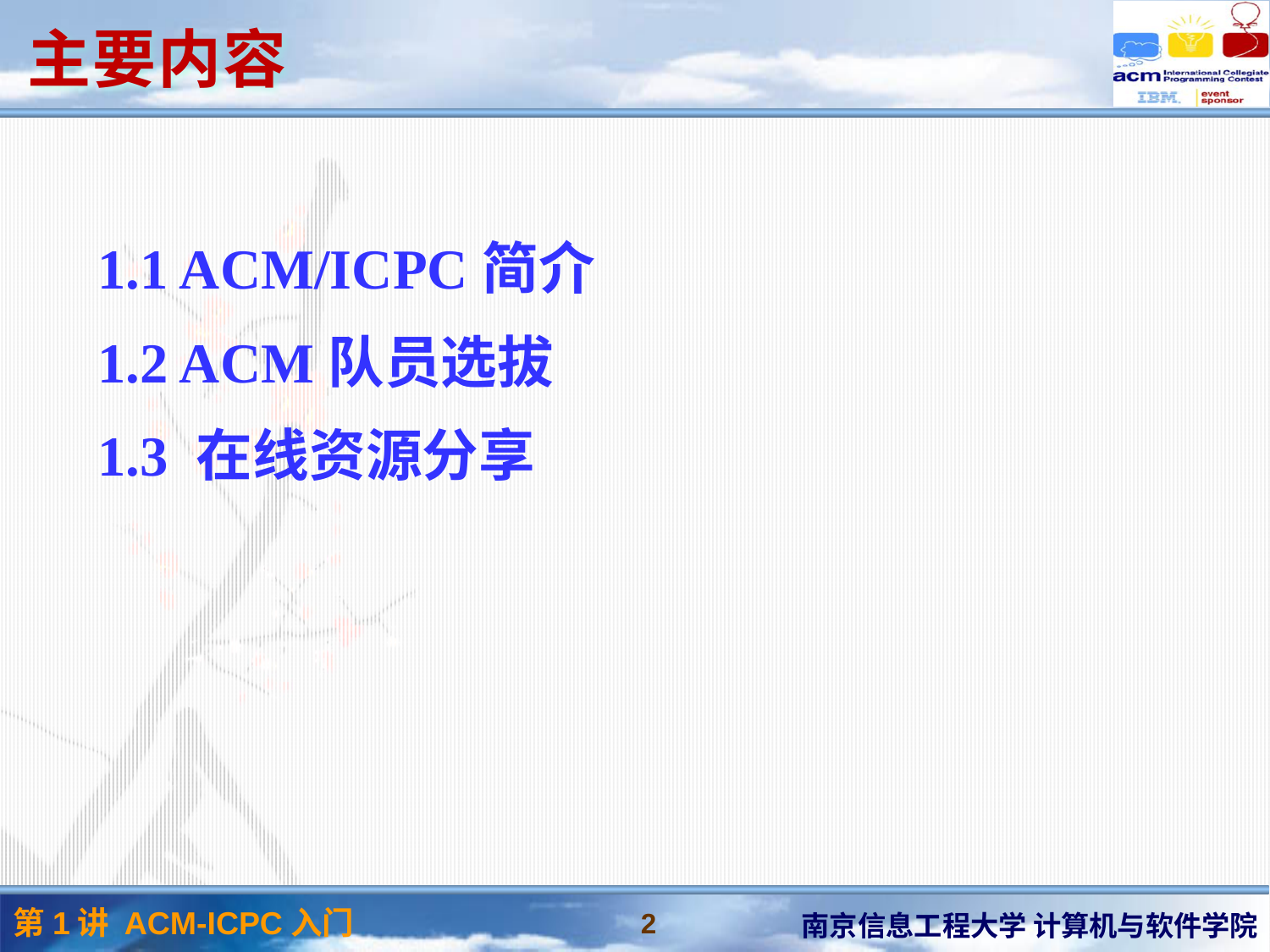

# 主要内容
1.1 ACM/ICPC简介
1.2 ACM队员选拔
1.3 在线资源分享